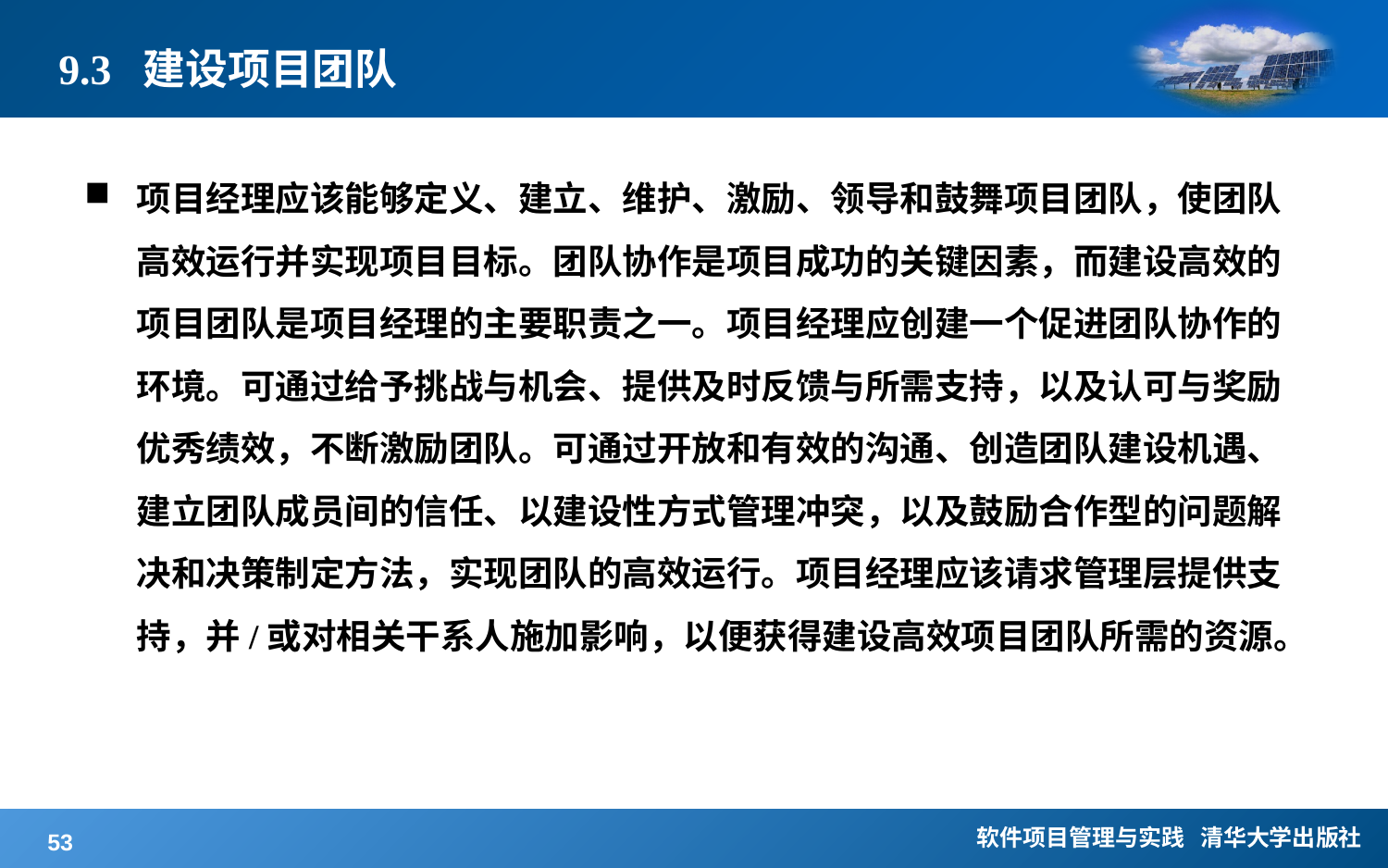

# 9.3  建设项目团队
项目经理应该能够定义、建立、维护、激励、领导和鼓舞项目团队，使团队高效运行并实现项目目标。团队协作是项目成功的关键因素，而建设高效的项目团队是项目经理的主要职责之一。项目经理应创建一个促进团队协作的环境。可通过给予挑战与机会、提供及时反馈与所需支持，以及认可与奖励优秀绩效，不断激励团队。可通过开放和有效的沟通、创造团队建设机遇、建立团队成员间的信任、以建设性方式管理冲突，以及鼓励合作型的问题解决和决策制定方法，实现团队的高效运行。项目经理应该请求管理层提供支持，并/或对相关干系人施加影响，以便获得建设高效项目团队所需的资源。